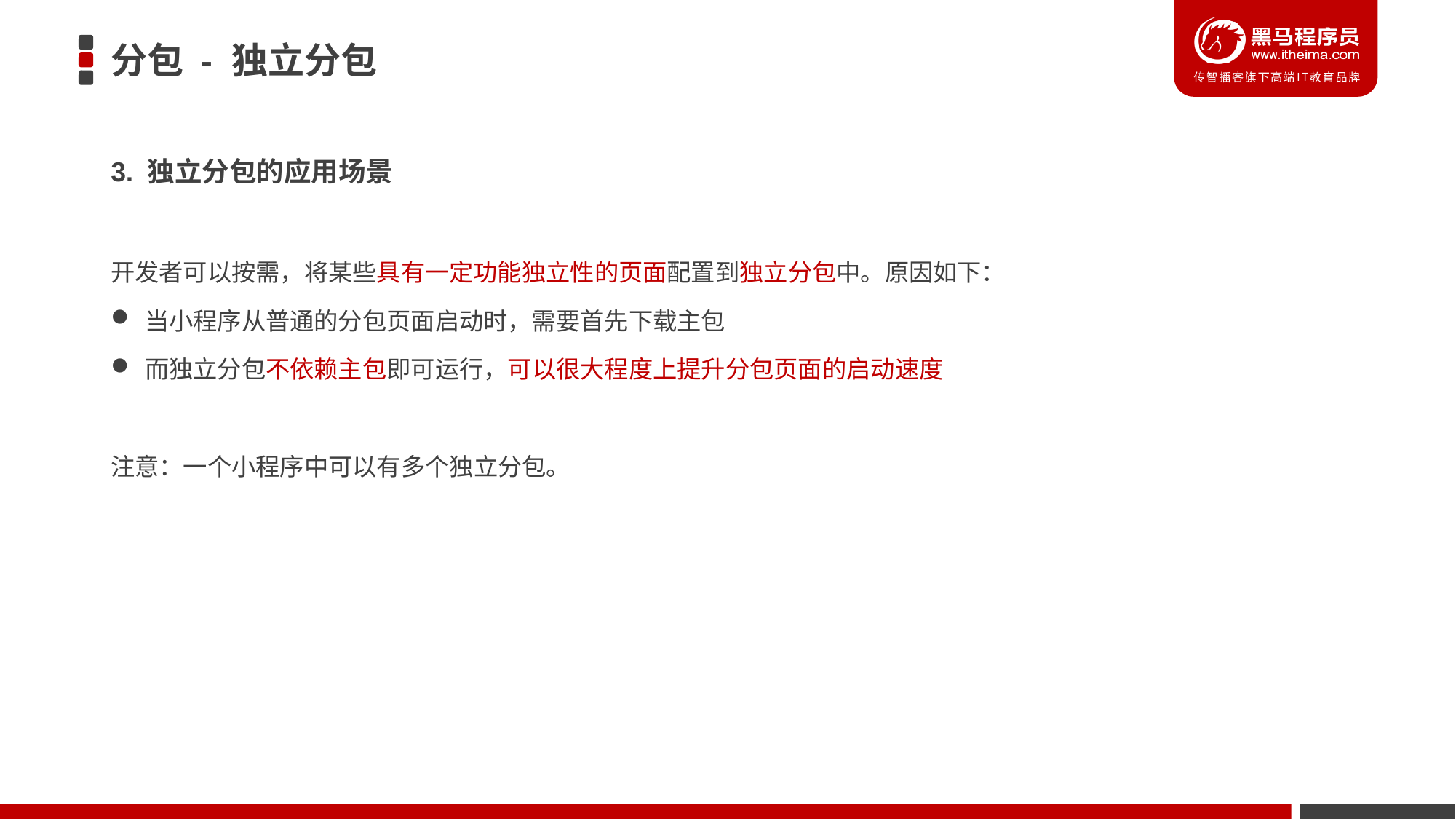

# 分包 - 独立分包
3. 独立分包的应用场景
开发者可以按需，将某些具有一定功能独立性的页面配置到独立分包中。原因如下：
当小程序从普通的分包页面启动时，需要首先下载主包
而独立分包不依赖主包即可运行，可以很大程度上提升分包页面的启动速度

注意：一个小程序中可以有多个独立分包。